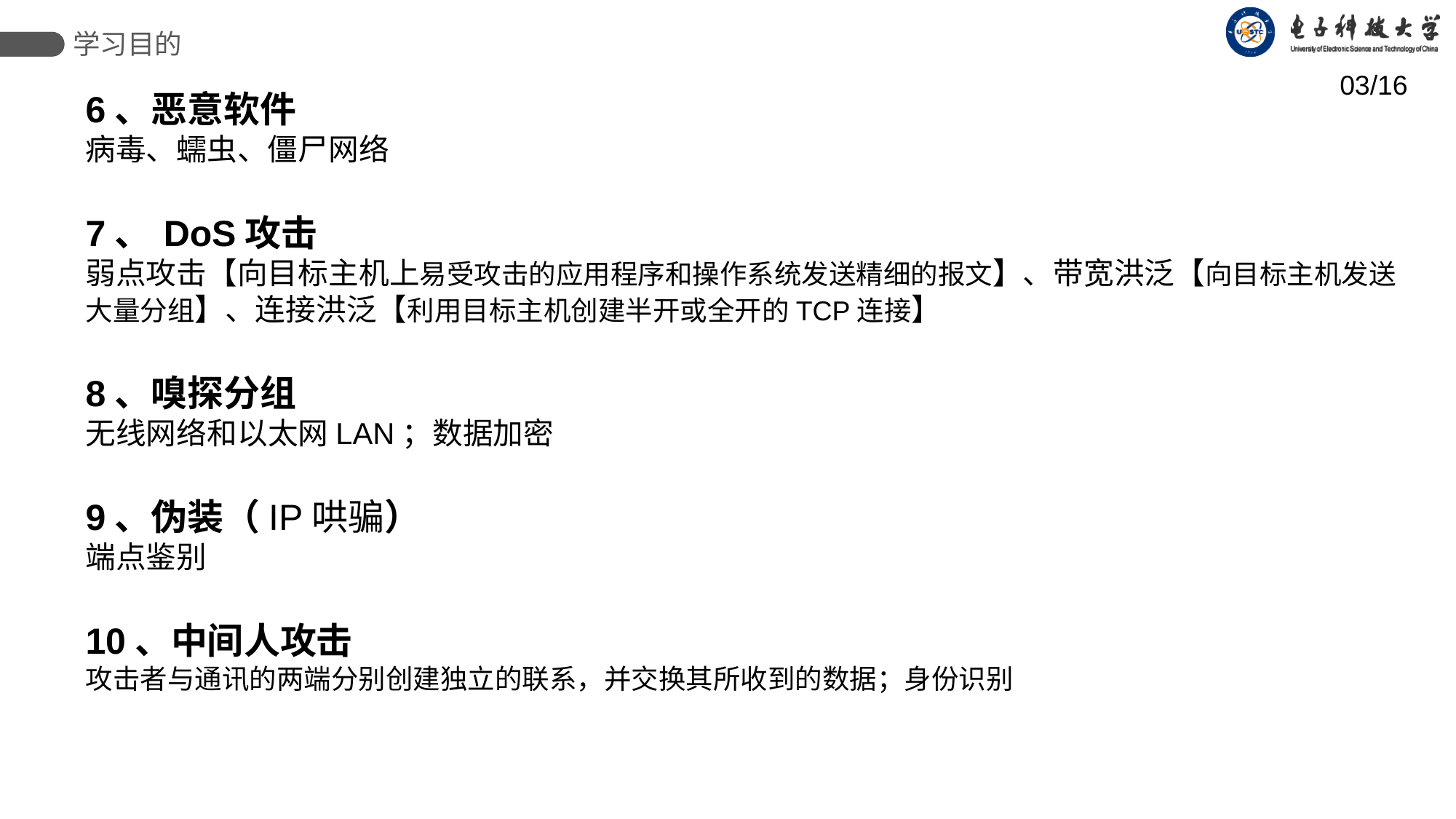

学习目的
03/16
6、恶意软件
病毒、蠕虫、僵尸网络

7、 DoS攻击
弱点攻击【向目标主机上易受攻击的应用程序和操作系统发送精细的报文】、带宽洪泛【向目标主机发送大量分组】、连接洪泛【利用目标主机创建半开或全开的TCP连接】

8、嗅探分组
无线网络和以太网LAN；数据加密

9、伪装（IP哄骗）
端点鉴别

10、中间人攻击
攻击者与通讯的两端分别创建独立的联系，并交换其所收到的数据；身份识别